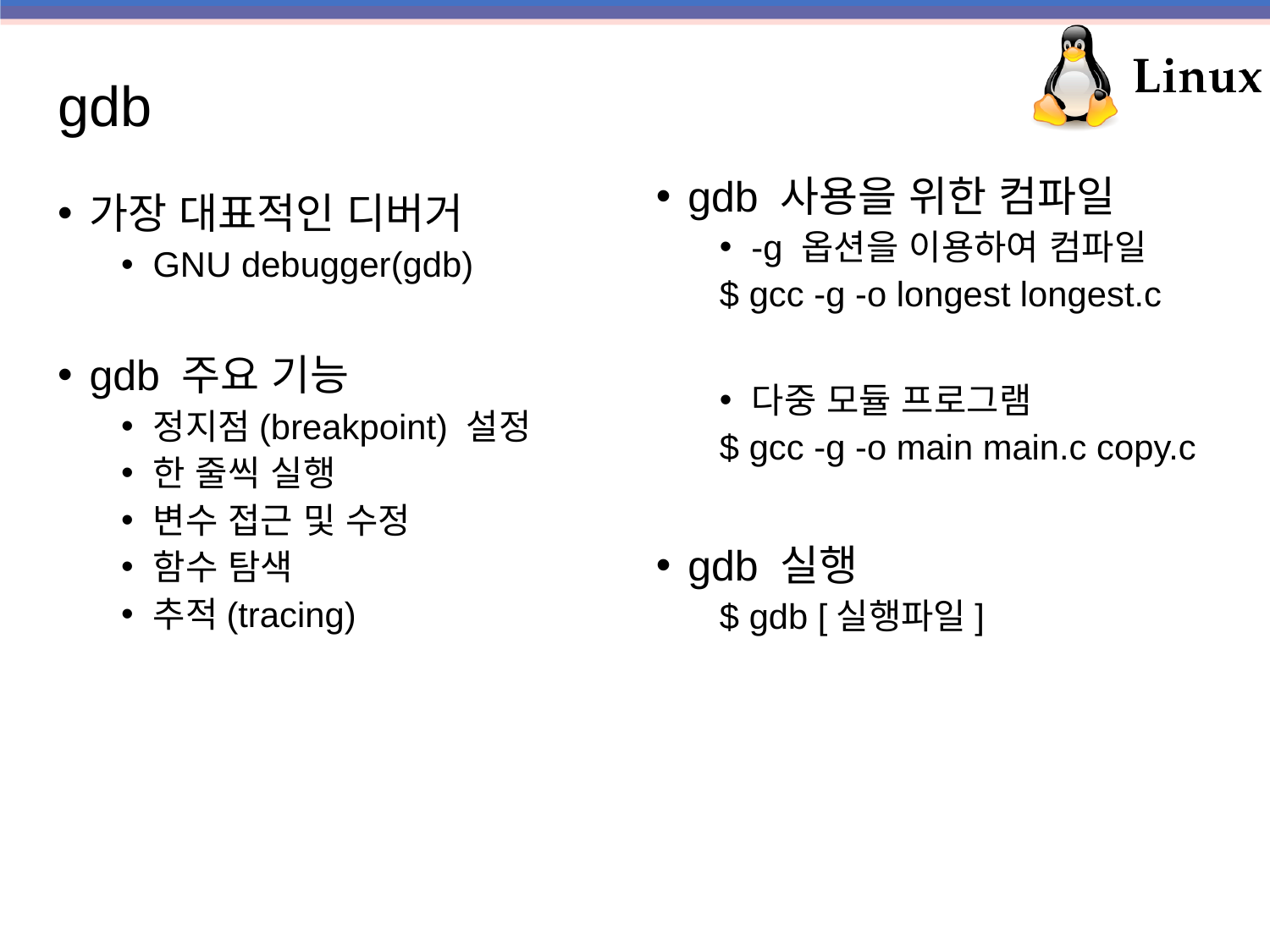

# gdb
gdb 사용을 위한 컴파일
-g 옵션을 이용하여 컴파일
$ gcc -g -o longest longest.c

다중 모듈 프로그램
$ gcc -g -o main main.c copy.c

gdb 실행
$ gdb [실행파일]

가장 대표적인 디버거
GNU debugger(gdb)

gdb 주요 기능
정지점(breakpoint) 설정
한 줄씩 실행
변수 접근 및 수정
함수 탐색
추적(tracing)